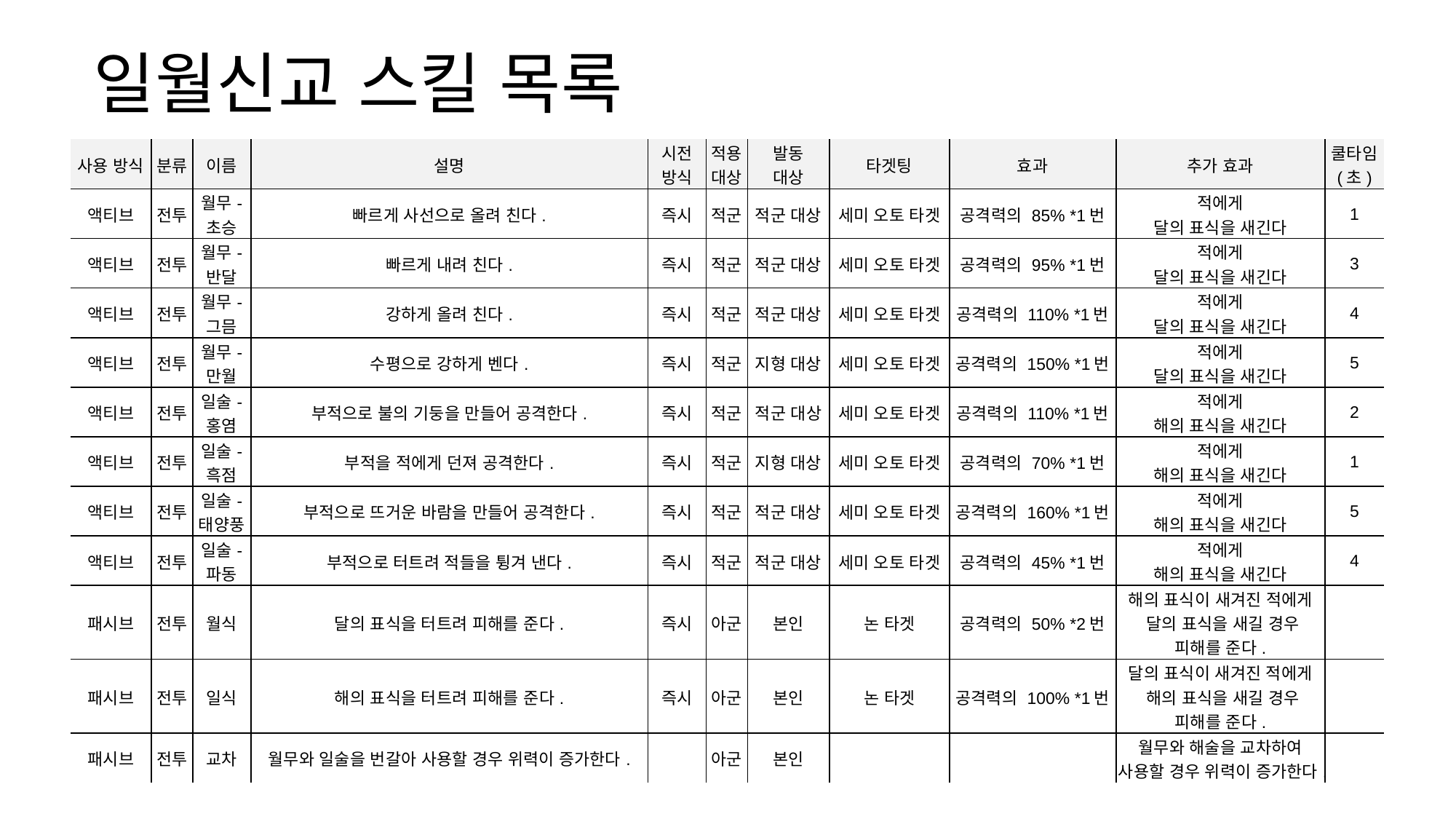

일월신교 스킬 목록
| 사용 방식 | 분류 | 이름 | 설명 | 시전 방식 | 적용 대상 | 발동 대상 | 타겟팅 | 효과 | 추가 효과 | 쿨타임 (초) |
| --- | --- | --- | --- | --- | --- | --- | --- | --- | --- | --- |
| 액티브 | 전투 | 월무- 초승 | 빠르게 사선으로 올려 친다. | 즉시 | 적군 | 적군 대상 | 세미 오토 타겟 | 공격력의 85% \*1번 | 적에게 달의 표식을 새긴다 | 1 |
| 액티브 | 전투 | 월무- 반달 | 빠르게 내려 친다. | 즉시 | 적군 | 적군 대상 | 세미 오토 타겟 | 공격력의 95% \*1번 | 적에게 달의 표식을 새긴다 | 3 |
| 액티브 | 전투 | 월무- 그믐 | 강하게 올려 친다. | 즉시 | 적군 | 적군 대상 | 세미 오토 타겟 | 공격력의 110% \*1번 | 적에게 달의 표식을 새긴다 | 4 |
| 액티브 | 전투 | 월무- 만월 | 수평으로 강하게 벤다. | 즉시 | 적군 | 지형 대상 | 세미 오토 타겟 | 공격력의 150% \*1번 | 적에게 달의 표식을 새긴다 | 5 |
| 액티브 | 전투 | 일술- 홍염 | 부적으로 불의 기둥을 만들어 공격한다. | 즉시 | 적군 | 적군 대상 | 세미 오토 타겟 | 공격력의 110% \*1번 | 적에게 해의 표식을 새긴다 | 2 |
| 액티브 | 전투 | 일술- 흑점 | 부적을 적에게 던져 공격한다. | 즉시 | 적군 | 지형 대상 | 세미 오토 타겟 | 공격력의 70% \*1번 | 적에게 해의 표식을 새긴다 | 1 |
| 액티브 | 전투 | 일술- 태양풍 | 부적으로 뜨거운 바람을 만들어 공격한다. | 즉시 | 적군 | 적군 대상 | 세미 오토 타겟 | 공격력의 160% \*1번 | 적에게 해의 표식을 새긴다 | 5 |
| 액티브 | 전투 | 일술- 파동 | 부적으로 터트려 적들을 튕겨 낸다. | 즉시 | 적군 | 적군 대상 | 세미 오토 타겟 | 공격력의 45% \*1번 | 적에게 해의 표식을 새긴다 | 4 |
| 패시브 | 전투 | 월식 | 달의 표식을 터트려 피해를 준다. | 즉시 | 아군 | 본인 | 논 타겟 | 공격력의 50% \*2번 | 해의 표식이 새겨진 적에게 달의 표식을 새길 경우 피해를 준다. |  |
| 패시브 | 전투 | 일식 | 해의 표식을 터트려 피해를 준다. | 즉시 | 아군 | 본인 | 논 타겟 | 공격력의 100% \*1번 | 달의 표식이 새겨진 적에게 해의 표식을 새길 경우 피해를 준다. |  |
| 패시브 | 전투 | 교차 | 월무와 일술을 번갈아 사용할 경우 위력이 증가한다. |  | 아군 | 본인 |  |  | 월무와 해술을 교차하여 사용할 경우 위력이 증가한다. |  |